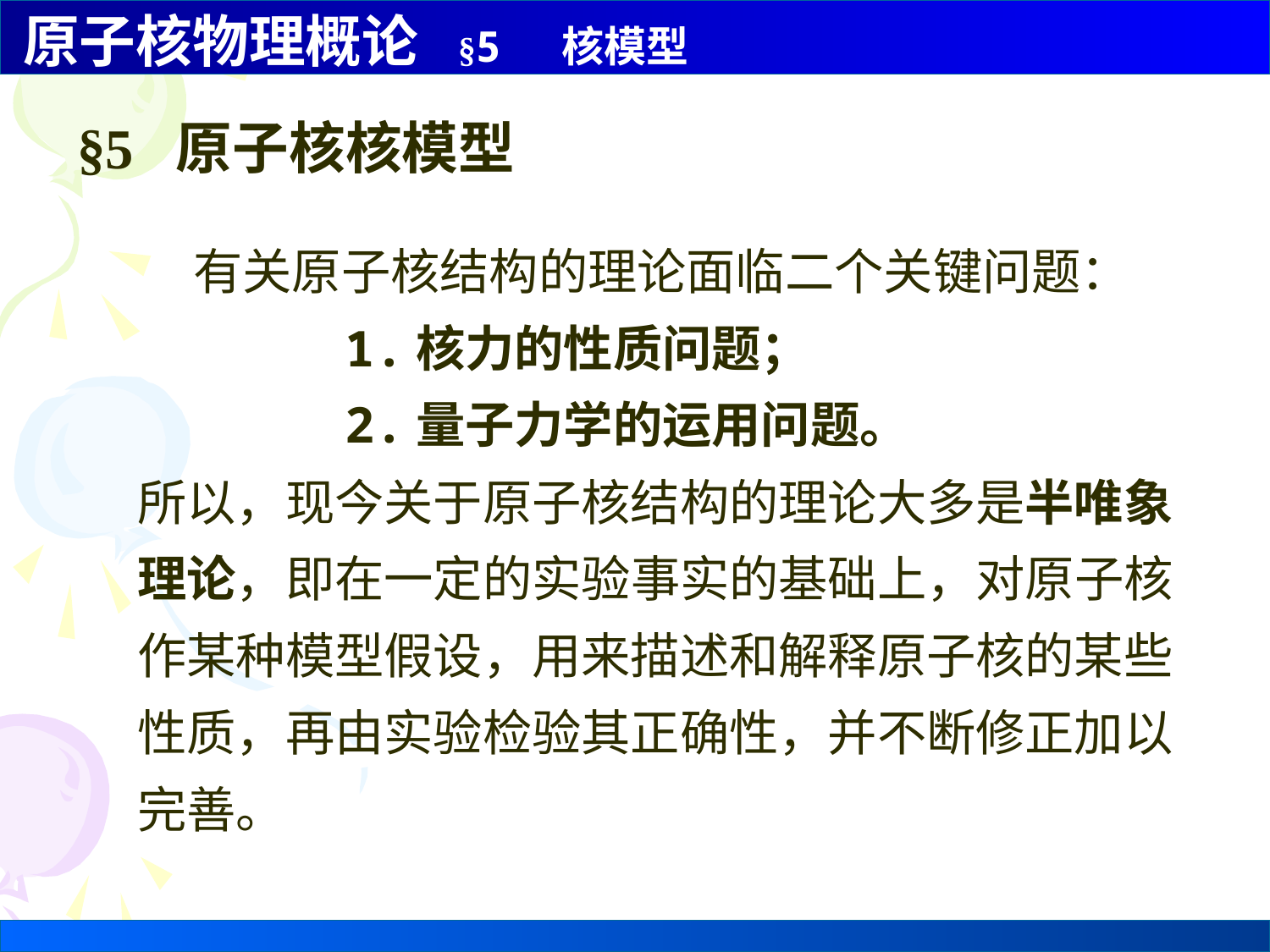

§5  原子核核模型
    有关原子核结构的理论面临二个关键问题：
       1.核力的性质问题；
       2.量子力学的运用问题。
所以，现今关于原子核结构的理论大多是半唯象理论，即在一定的实验事实的基础上，对原子核作某种模型假设，用来描述和解释原子核的某些性质，再由实验检验其正确性，并不断修正加以完善。